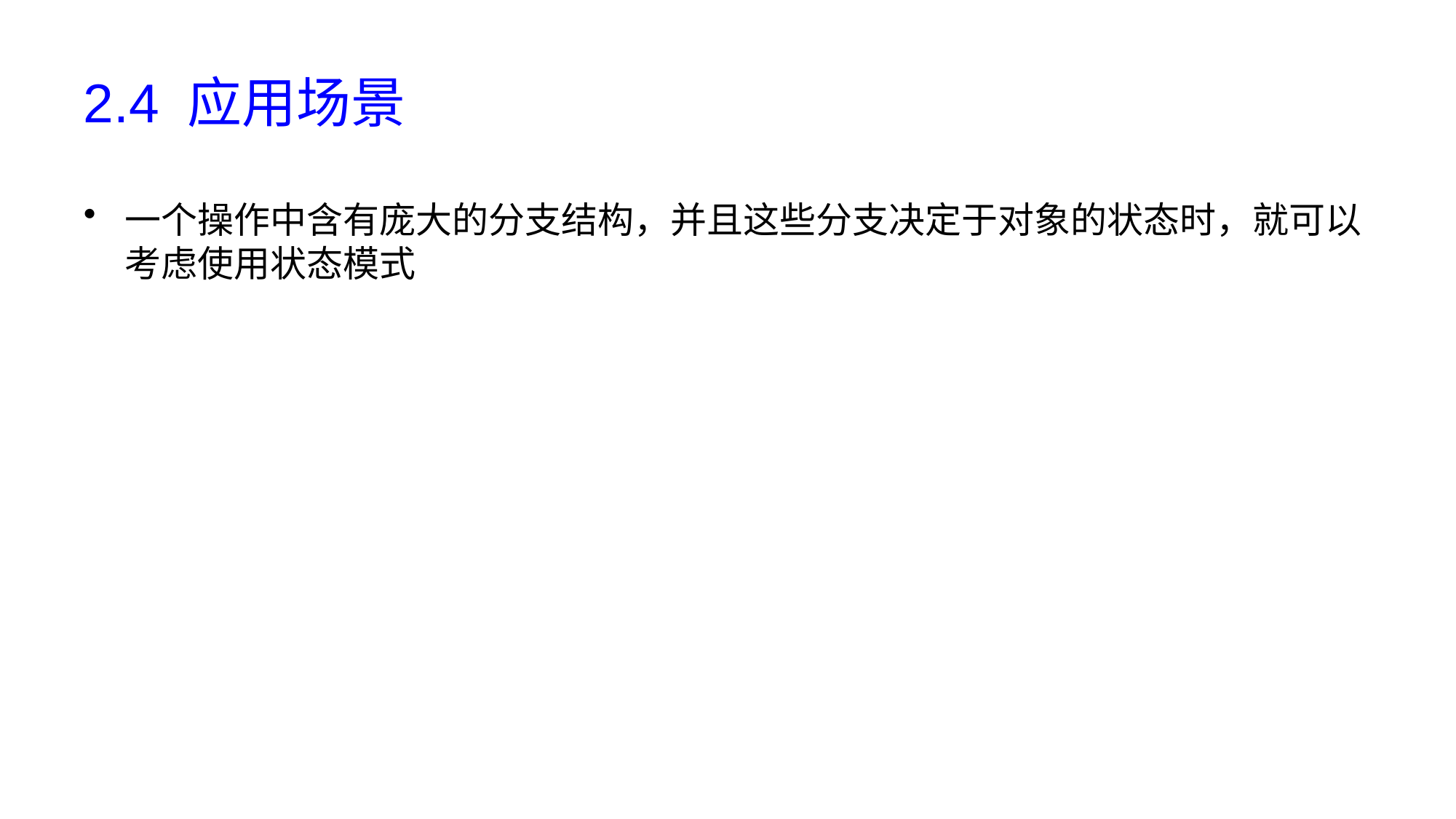

# 2.4 应用场景
一个操作中含有庞大的分支结构，并且这些分支决定于对象的状态时，就可以考虑使用状态模式
28